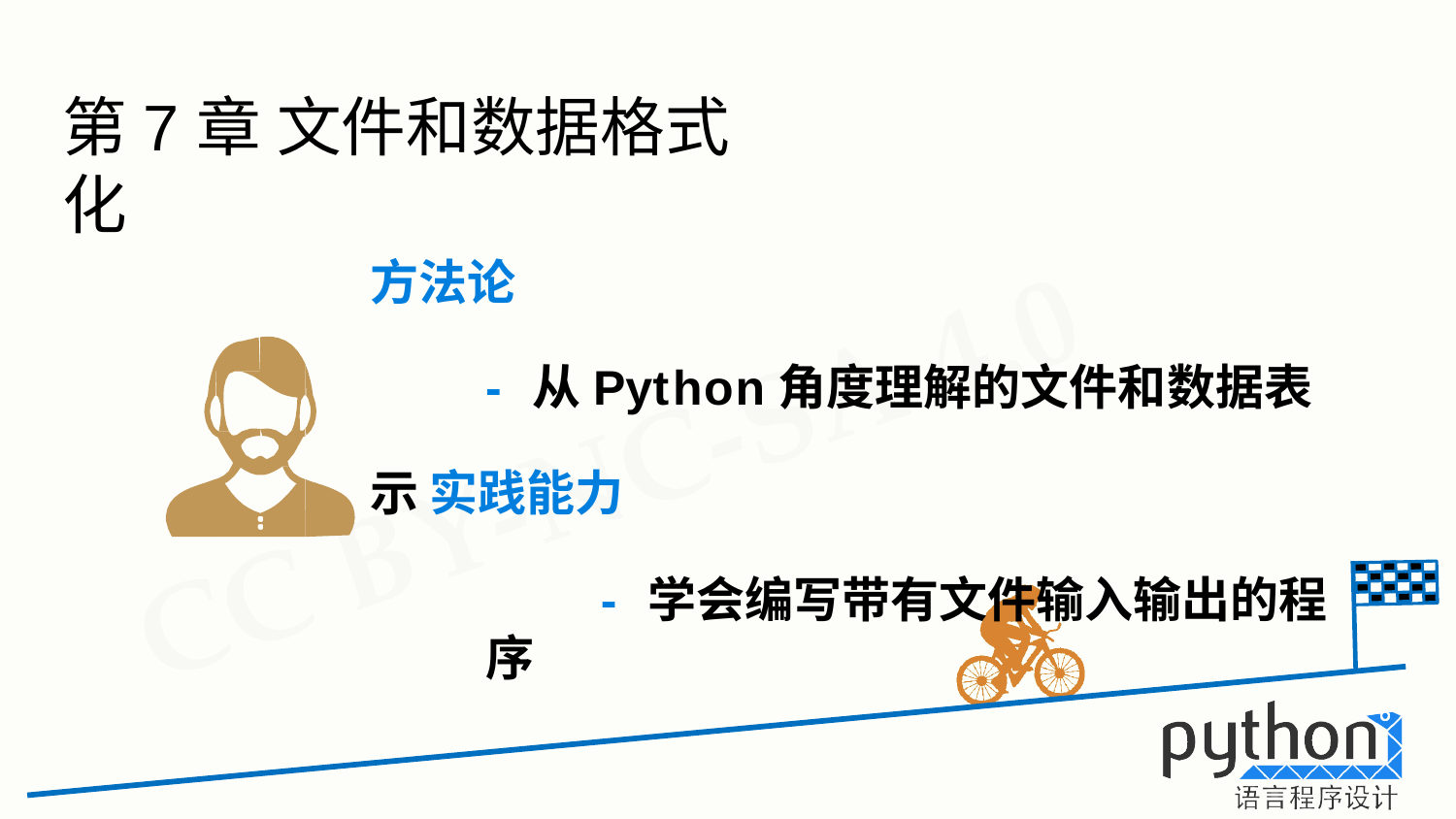

# 第7章 文件和数据格式化
方法论
- 从Python角度理解的文件和数据表示 实践能力

- 学会编写带有文件输入输出的程序